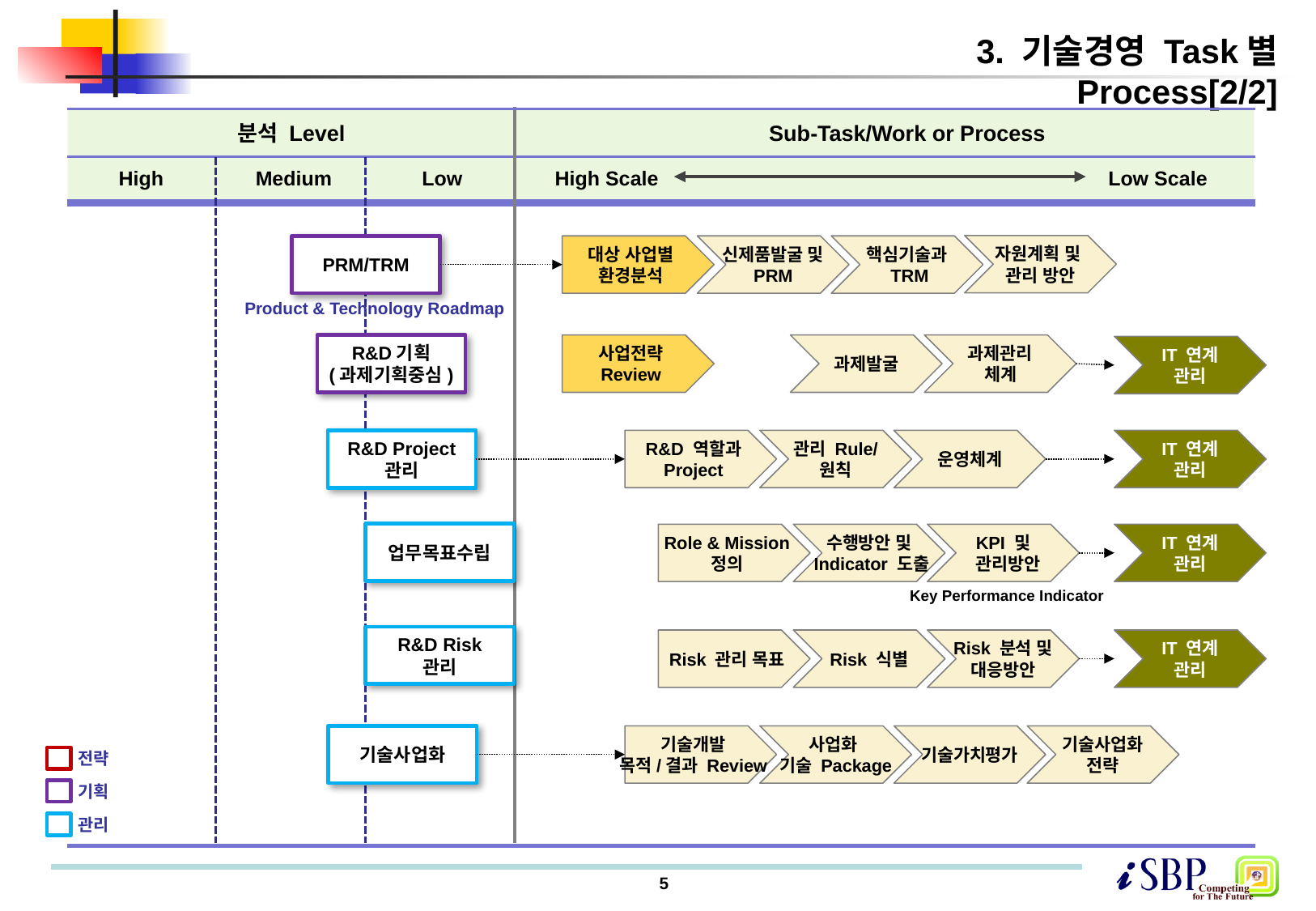

# 3. 기술경영 Task별 Process[2/2]

분석 Level
Sub-Task/Work or Process
High
Medium
Low
High Scale
Low Scale
자원계획 및
관리 방안
PRM/TRM
대상 사업별
환경분석
신제품발굴 및
PRM
핵심기술과
 TRM
Product & Technology Roadmap
R&D기획
(과제기획중심)
사업전략
Review
과제발굴
과제관리
체계
IT 연계
관리
R&D Project
관리
R&D 역할과
Project
관리 Rule/
원칙
운영체계
IT 연계
관리
업무목표수립
Role & Mission
정의
수행방안 및
 Indicator 도출
KPI 및
 관리방안
IT 연계
관리
Key Performance Indicator
R&D Risk
관리
Risk 관리 목표
Risk 식별
Risk 분석 및
대응방안
IT 연계
관리
기술사업화
기술개발
목적/결과 Review
사업화
기술 Package
기술가치평가
기술사업화
전략
전략

기획

관리

5